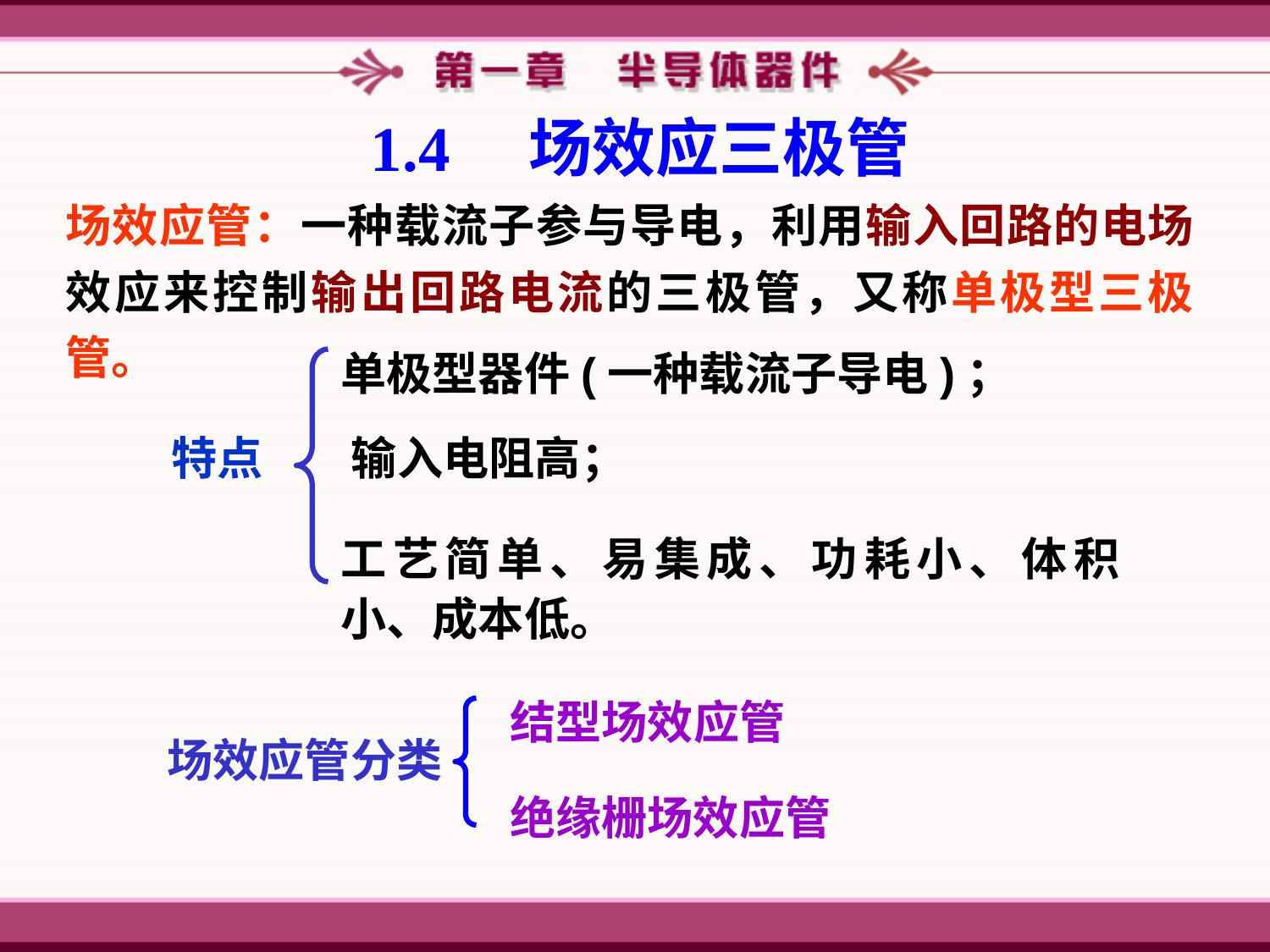

1.4　场效应三极管
场效应管：一种载流子参与导电，利用输入回路的电场效应来控制输出回路电流的三极管，又称单极型三极管。
单极型器件(一种载流子导电)；

特点
 输入电阻高；
工艺简单、易集成、功耗小、体积小、成本低。
结型场效应管

场效应管分类
绝缘栅场效应管